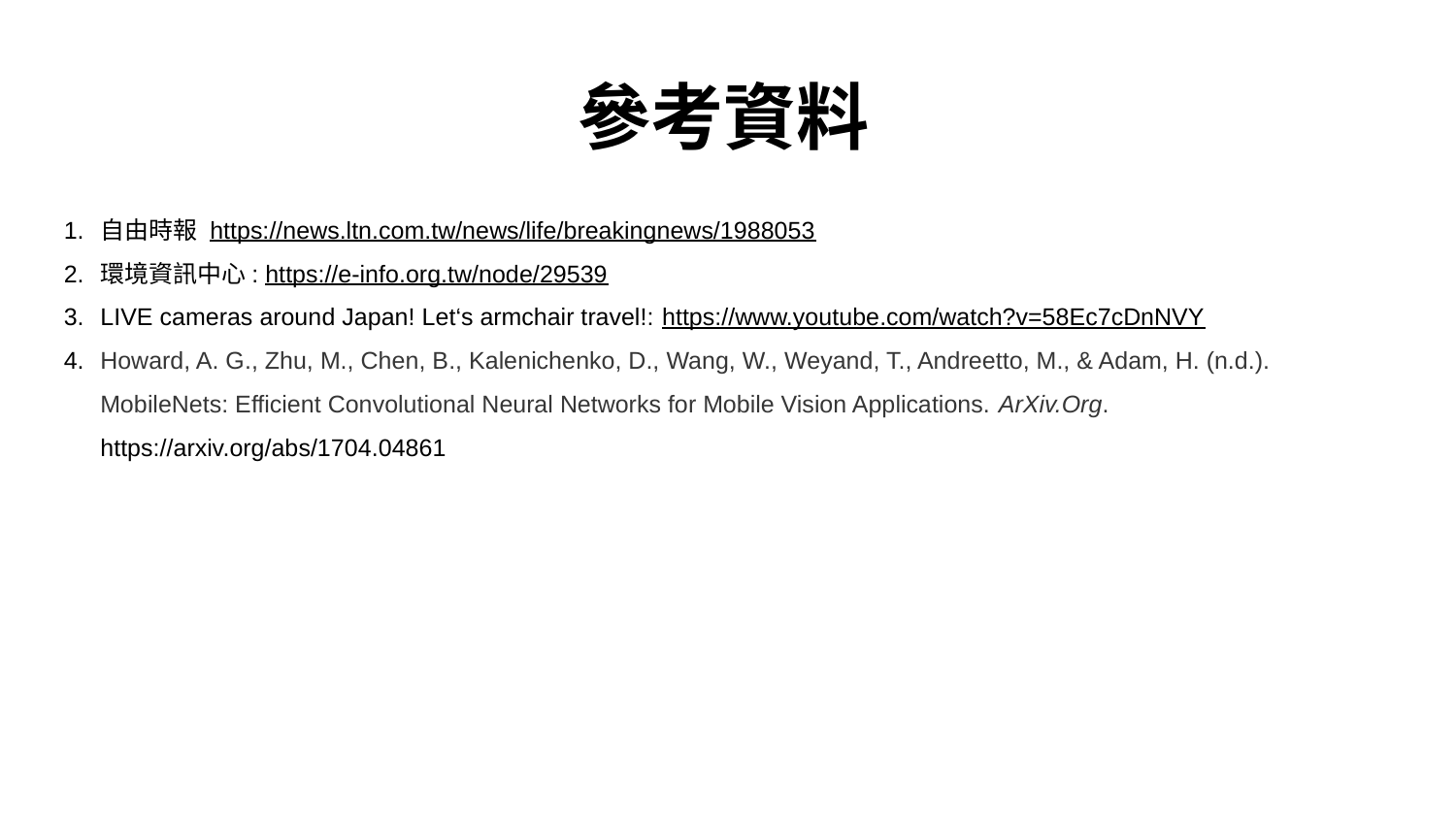

# 參考資料
自由時報 https://news.ltn.com.tw/news/life/breakingnews/1988053
環境資訊中心: https://e-info.org.tw/node/29539
LIVE cameras around Japan! Let‘s armchair travel!: https://www.youtube.com/watch?v=58Ec7cDnNVY
Howard, A. G., Zhu, M., Chen, B., Kalenichenko, D., Wang, W., Weyand, T., Andreetto, M., & Adam, H. (n.d.). MobileNets: Efficient Convolutional Neural Networks for Mobile Vision Applications. ArXiv.Org. https://arxiv.org/abs/1704.04861